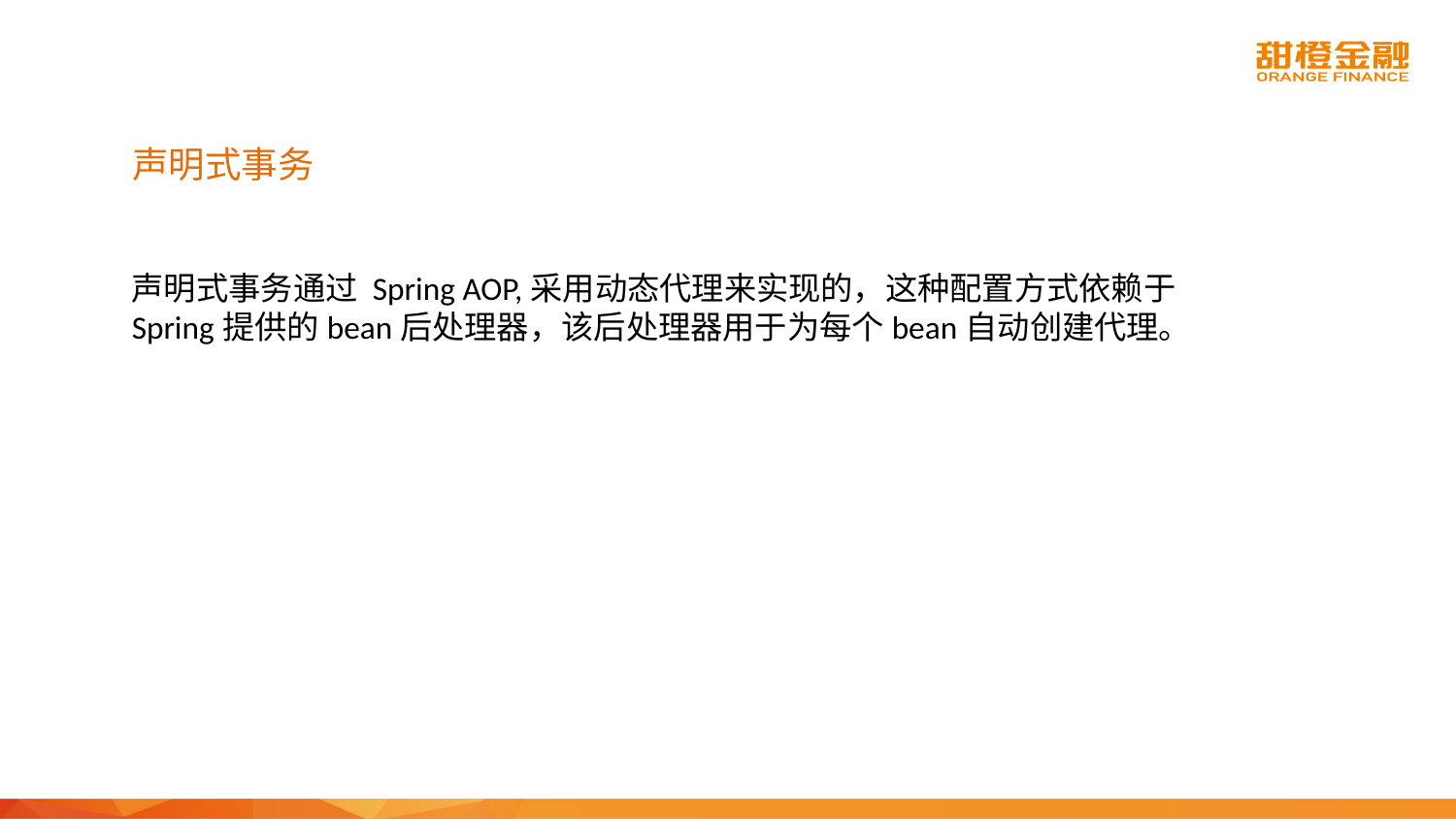

# 声明式事务
声明式事务通过 Spring AOP,采用动态代理来实现的，这种配置方式依赖于Spring提供的bean后处理器，该后处理器用于为每个bean自动创建代理。